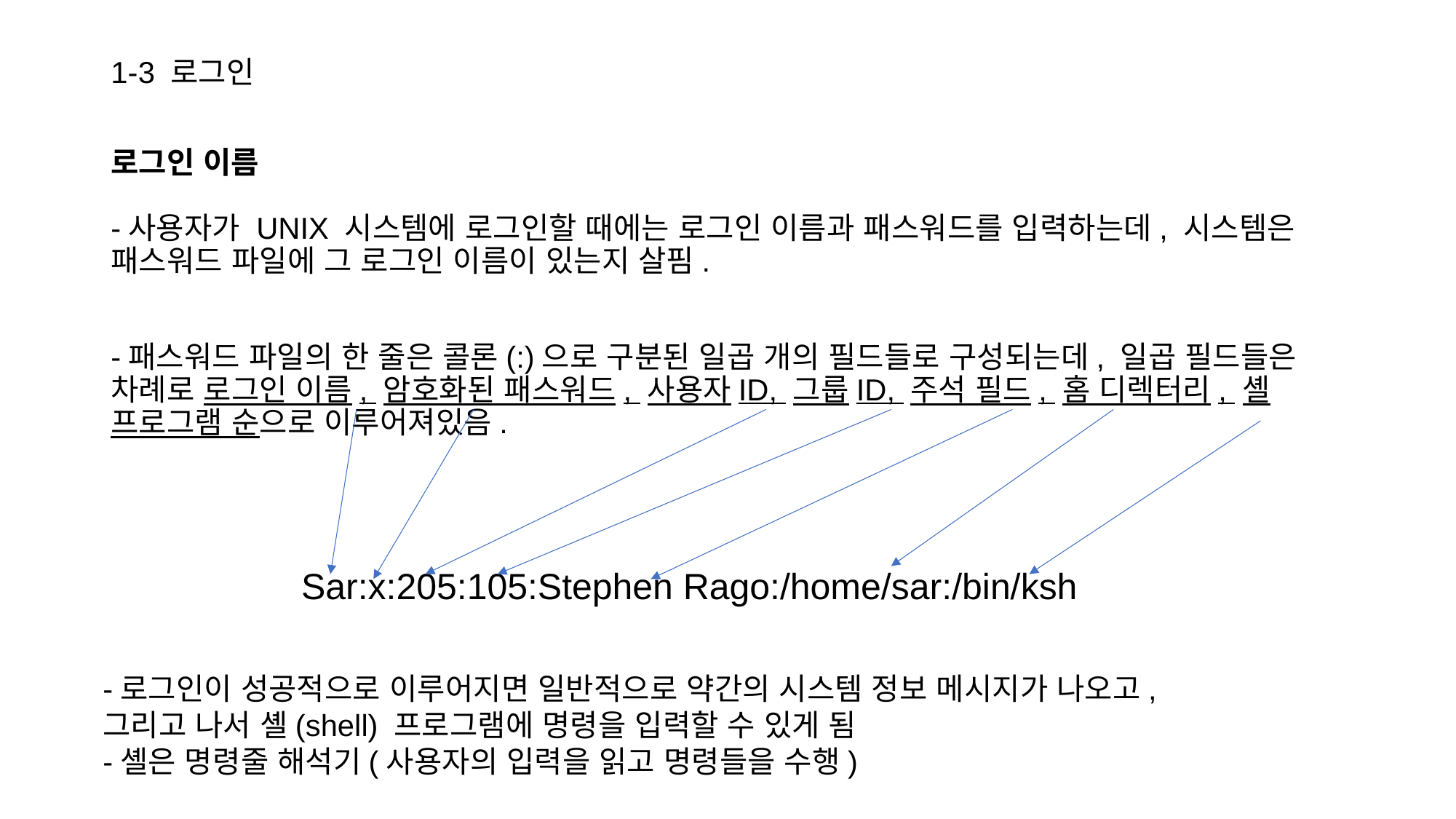

# 1-3 로그인
로그인 이름
-사용자가 UNIX 시스템에 로그인할 때에는 로그인 이름과 패스워드를 입력하는데, 시스템은 패스워드 파일에 그 로그인 이름이 있는지 살핌.

-패스워드 파일의 한 줄은 콜론(:)으로 구분된 일곱 개의 필드들로 구성되는데, 일곱 필드들은 차례로 로그인 이름, 암호화된 패스워드, 사용자ID, 그룹ID, 주석 필드, 홈 디렉터리, 셸 프로그램 순으로 이루어져있음.

Sar:x:205:105:Stephen Rago:/home/sar:/bin/ksh
-로그인이 성공적으로 이루어지면 일반적으로 약간의 시스템 정보 메시지가 나오고,
그리고 나서 셸(shell) 프로그램에 명령을 입력할 수 있게 됨
-셸은 명령줄 해석기(사용자의 입력을 읽고 명령들을 수행)